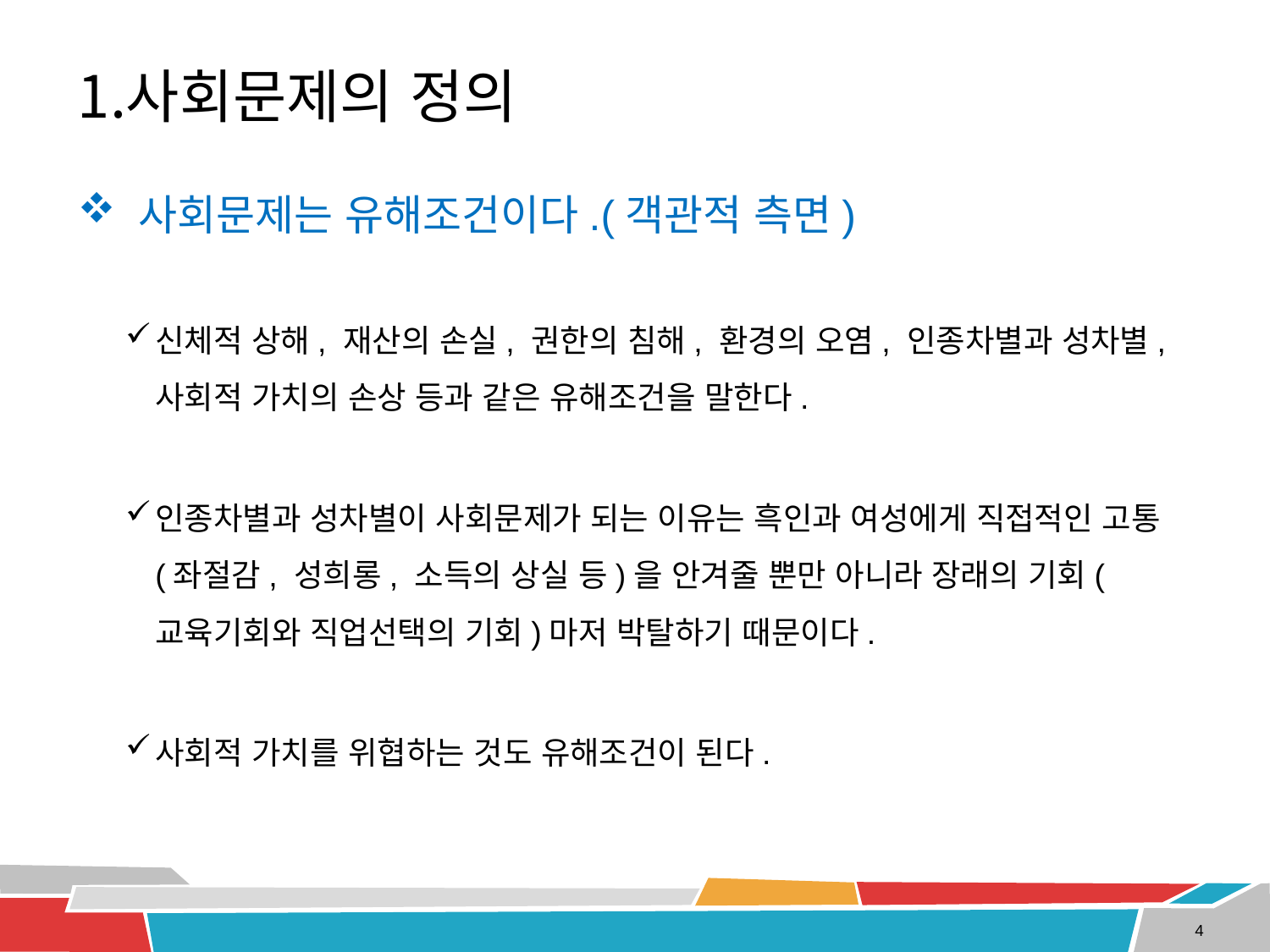

# 사회문제의 정의
 사회문제는 유해조건이다.(객관적 측면)

신체적 상해, 재산의 손실, 권한의 침해, 환경의 오염, 인종차별과 성차별, 사회적 가치의 손상 등과 같은 유해조건을 말한다.

인종차별과 성차별이 사회문제가 되는 이유는 흑인과 여성에게 직접적인 고통(좌절감, 성희롱, 소득의 상실 등)을 안겨줄 뿐만 아니라 장래의 기회(교육기회와 직업선택의 기회)마저 박탈하기 때문이다.

사회적 가치를 위협하는 것도 유해조건이 된다.

4